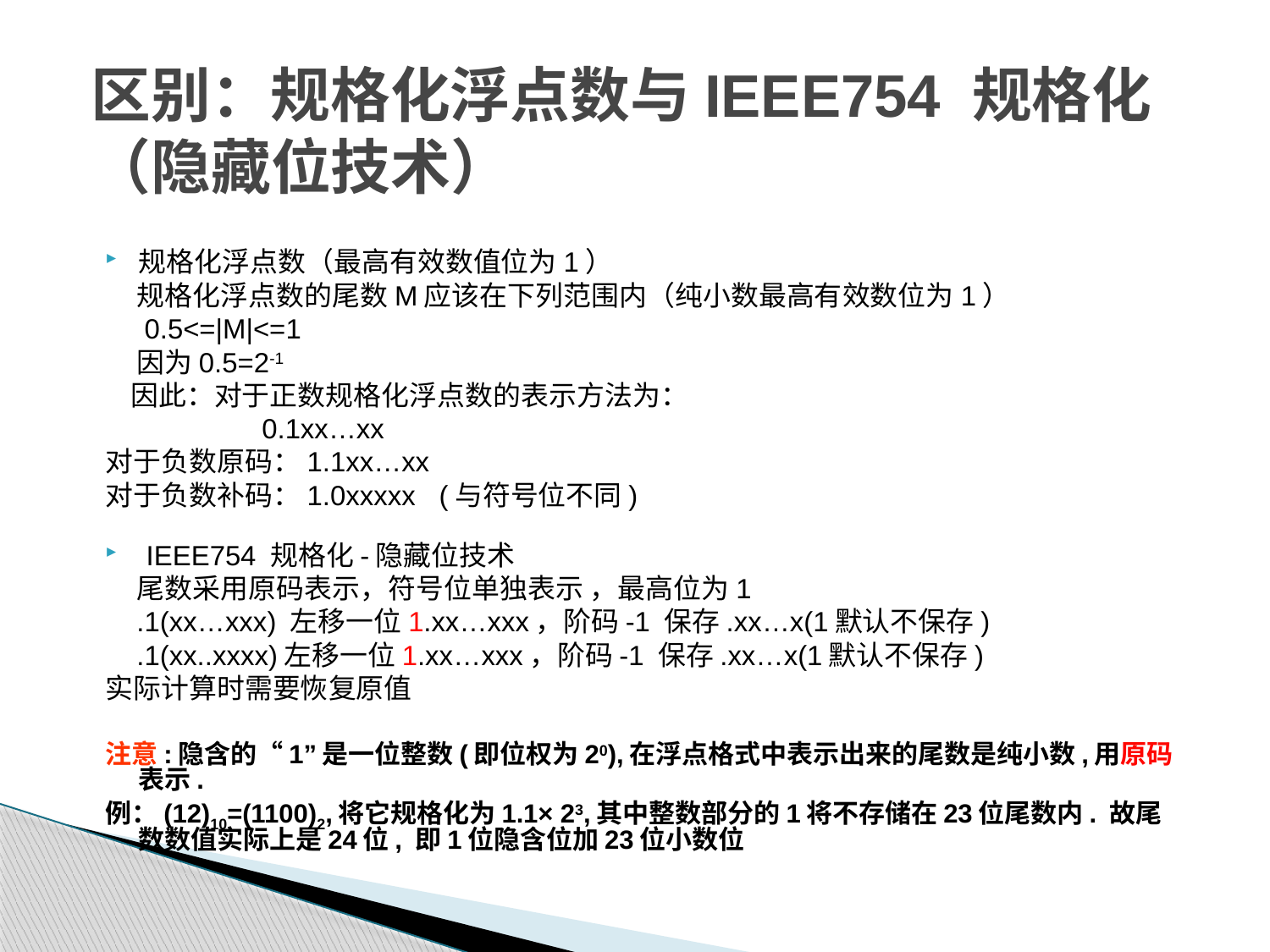

# 区别：规格化浮点数与IEEE754 规格化（隐藏位技术）
规格化浮点数（最高有效数值位为1）
    规格化浮点数的尾数M应该在下列范围内（纯小数最高有效数位为1）
     0.5<=|M|<=1
    因为0.5=2-1
      因此：对于正数规格化浮点数的表示方法为：
                    0.1xx…xx
对于负数原码：1.1xx…xx
对于负数补码：1.0xxxxx   (与符号位不同)
 IEEE754 规格化-隐藏位技术
    尾数采用原码表示，符号位单独表示 ，最高位为1
    .1(xx…xxx) 左移一位1.xx…xxx，阶码-1 保存.xx…x(1默认不保存)
    .1(xx..xxxx)左移一位1.xx…xxx，阶码-1 保存.xx…x(1默认不保存)
实际计算时需要恢复原值

注意:隐含的“1”是一位整数(即位权为20),在浮点格式中表示出来的尾数是纯小数,用原码表示.
例：(12)10=(1100)2,将它规格化为1.1× 23,其中整数部分的1将不存储在23位尾数内. 故尾数数值实际上是24位, 即1位隐含位加23位小数位